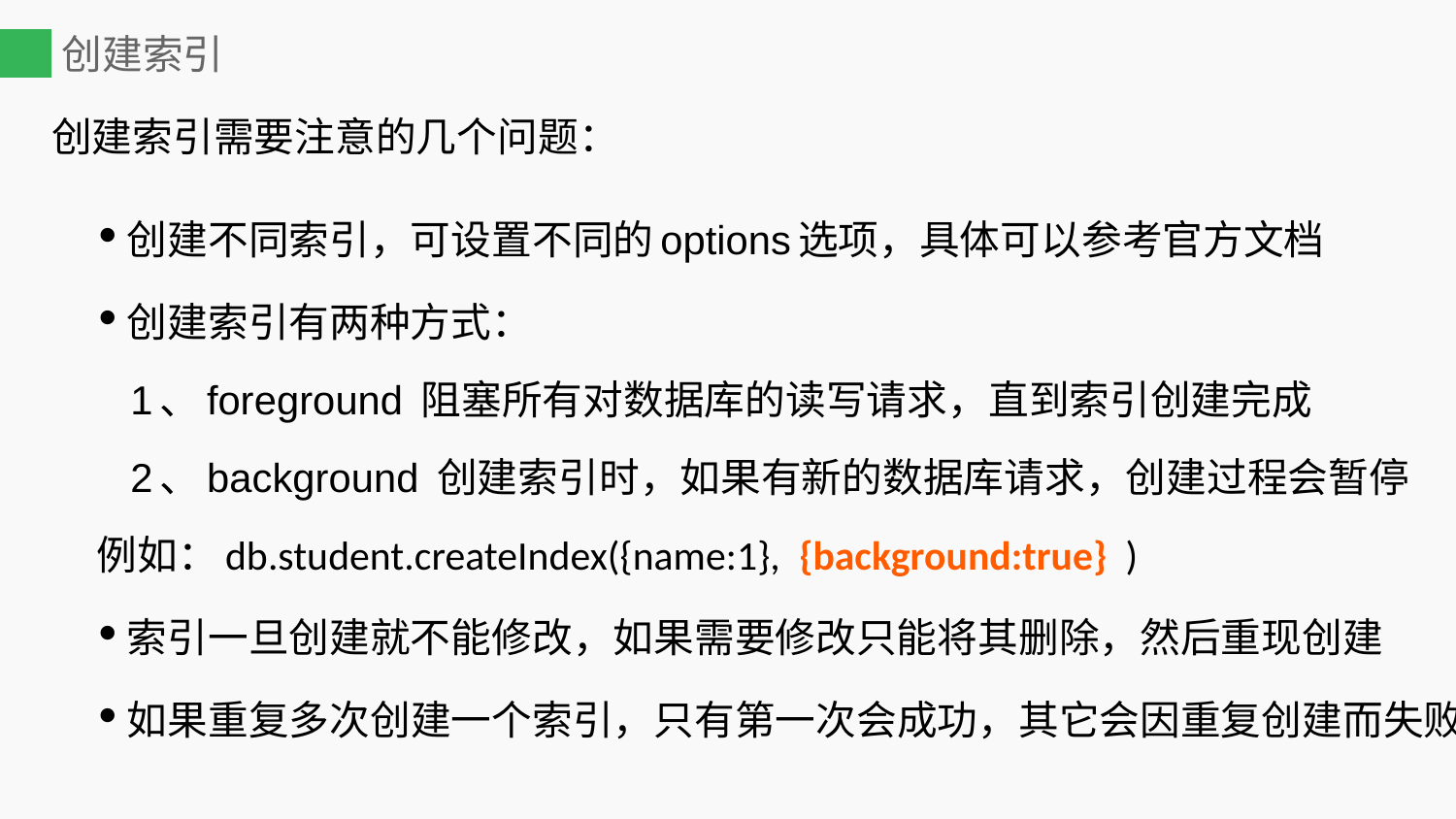

# 创建索引
创建索引需要注意的几个问题：

创建不同索引，可设置不同的options选项，具体可以参考官方文档
创建索引有两种方式：
   1、foreground 阻塞所有对数据库的读写请求，直到索引创建完成
   2、background 创建索引时，如果有新的数据库请求，创建过程会暂停
例如：db.student.createIndex({name:1},  {background:true}  )
索引一旦创建就不能修改，如果需要修改只能将其删除，然后重现创建
如果重复多次创建一个索引，只有第一次会成功，其它会因重复创建而失败